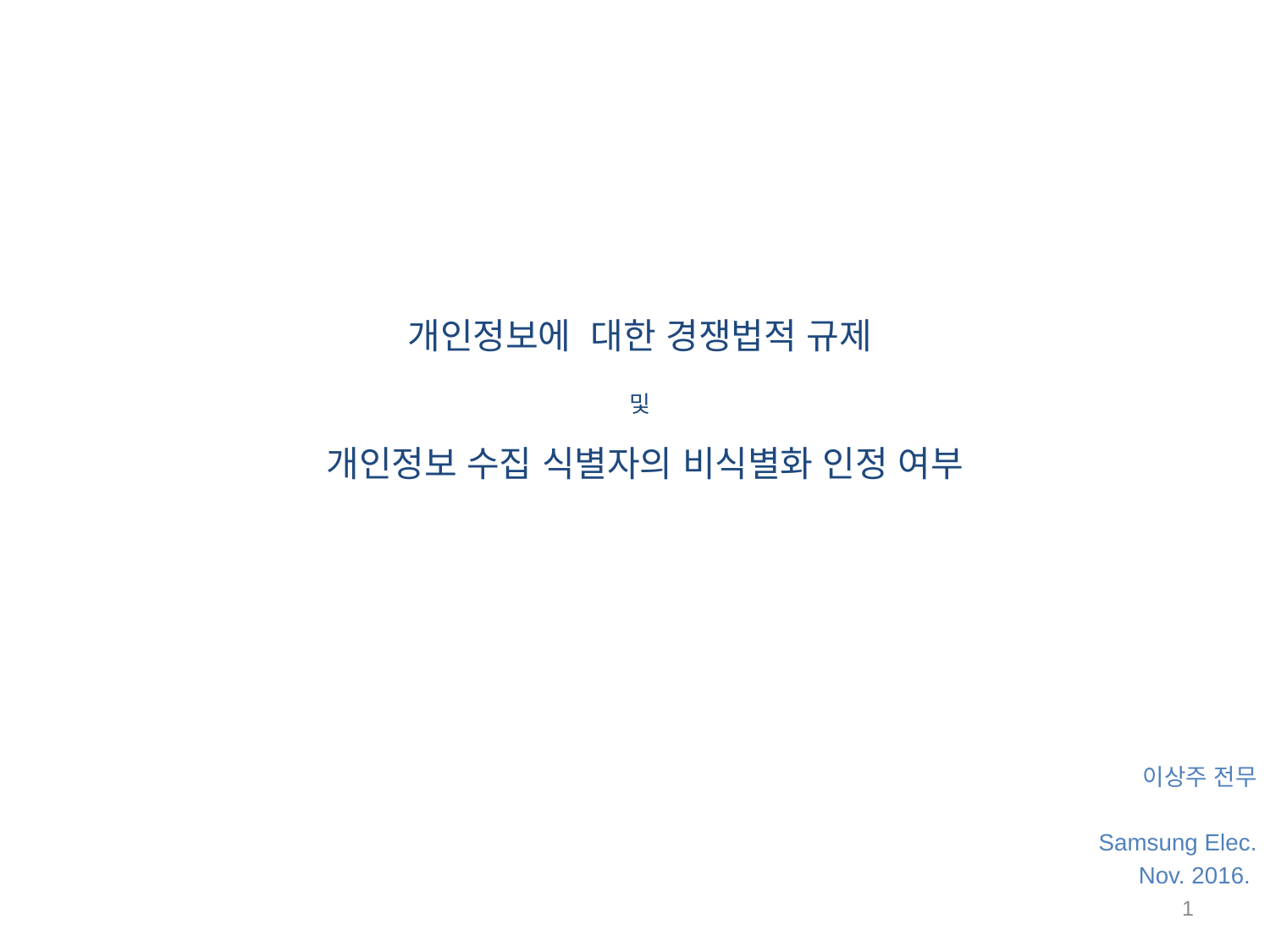

개인정보에  대한 경쟁법적 규제
및
개인정보 수집 식별자의 비식별화 인정 여부
이상주 전무

Samsung Elec.
Nov. 2016.
1